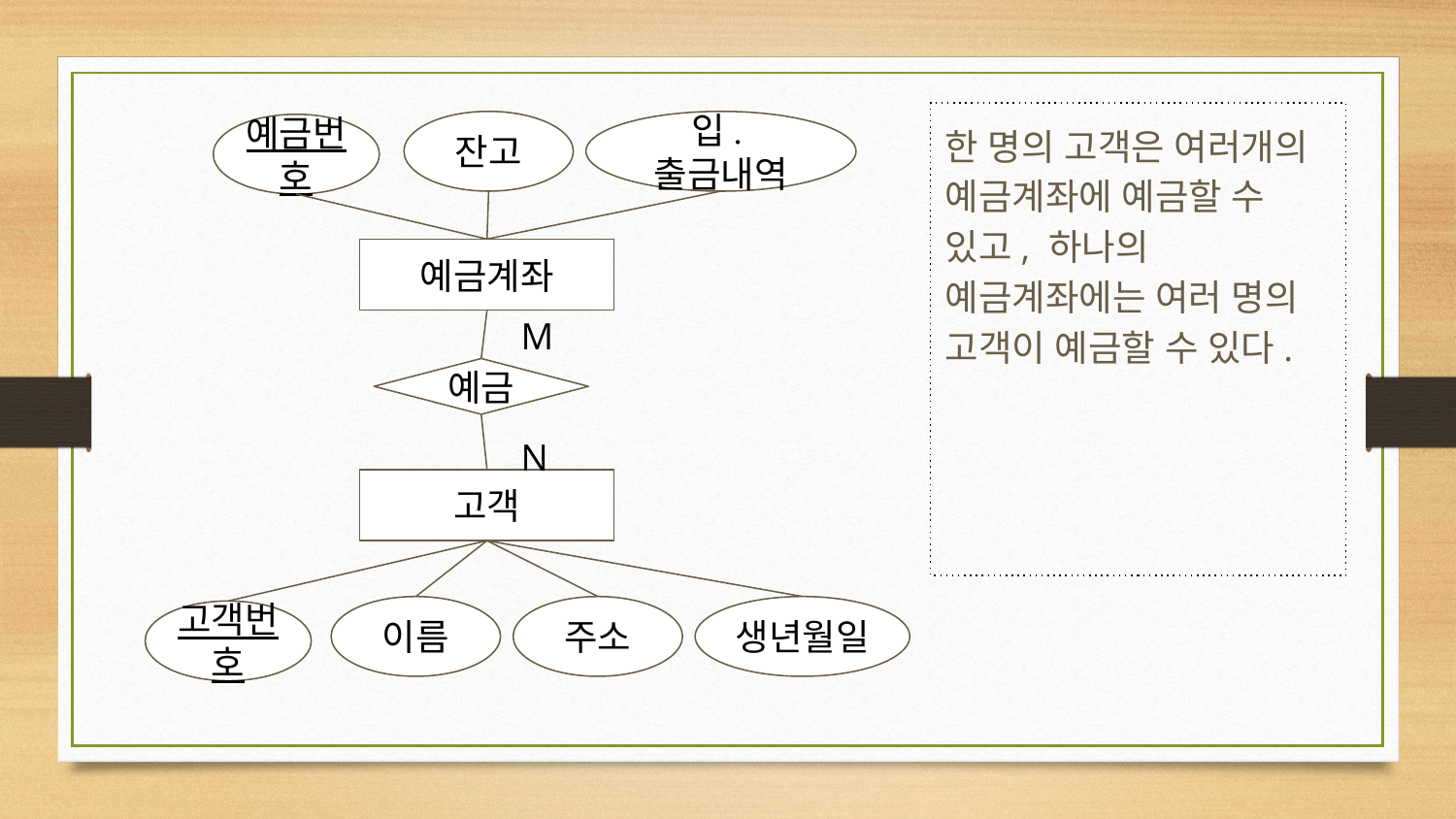

한 명의 고객은 여러개의 예금계좌에 예금할 수 있고, 하나의 예금계좌에는 여러 명의 고객이 예금할 수 있다.
잔고
입.출금내역
예금번호
예금계좌
M
예금
N
고객
이름
주소
생년월일
고객번호